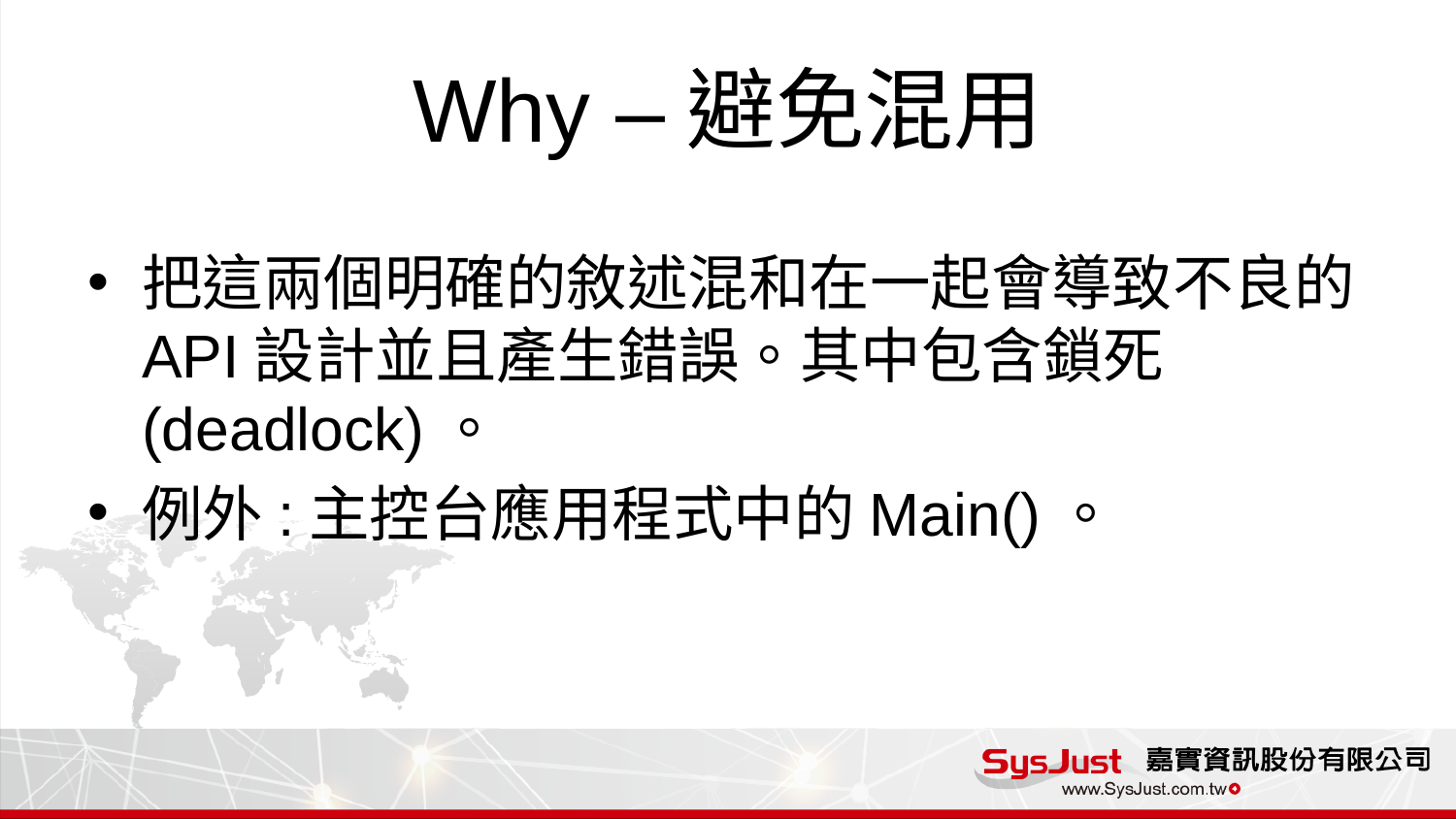

# Why –避免混用
把這兩個明確的敘述混和在一起會導致不良的API設計並且產生錯誤。其中包含鎖死(deadlock)。
例外:主控台應用程式中的Main()。